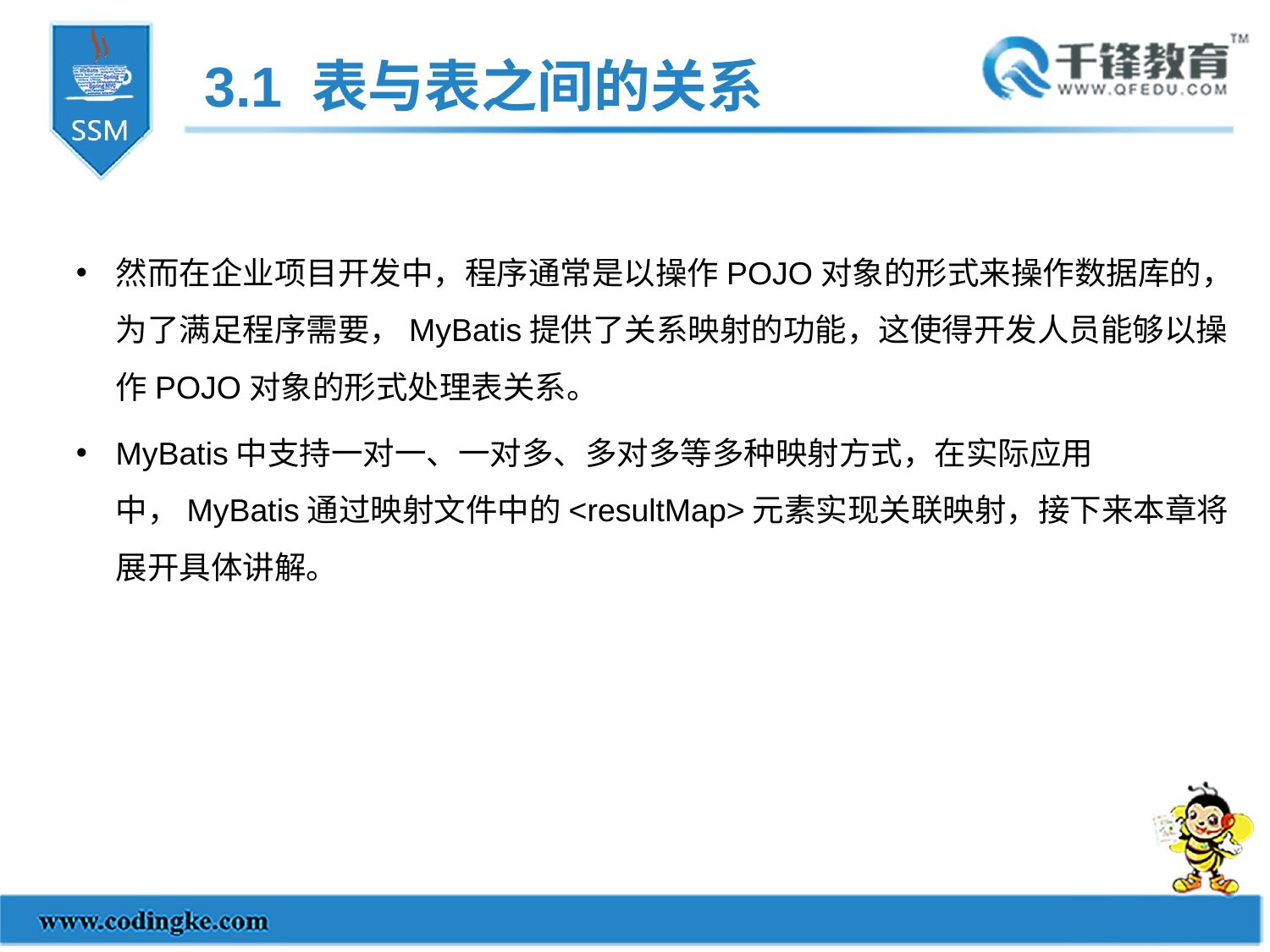

3.1 表与表之间的关系
然而在企业项目开发中，程序通常是以操作POJO对象的形式来操作数据库的，为了满足程序需要，MyBatis提供了关系映射的功能，这使得开发人员能够以操作POJO对象的形式处理表关系。
MyBatis中支持一对一、一对多、多对多等多种映射方式，在实际应用中，MyBatis通过映射文件中的<resultMap>元素实现关联映射，接下来本章将展开具体讲解。